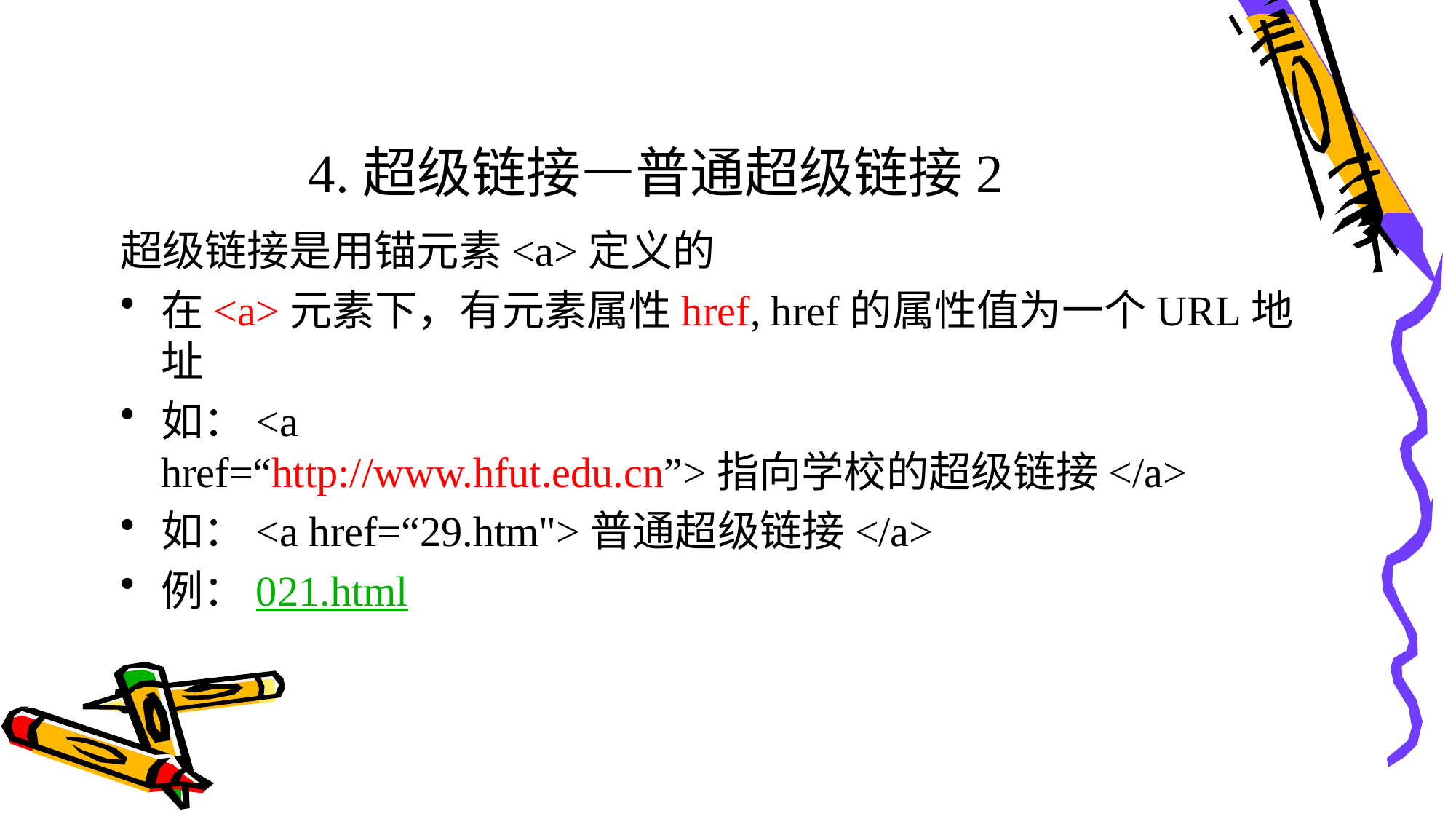

# 4.超级链接—普通超级链接2
超级链接是用锚元素<a>定义的
在<a>元素下，有元素属性href, href的属性值为一个URL地址
如：<a href=“http://www.hfut.edu.cn”>指向学校的超级链接</a>
如：<a href=“29.htm">普通超级链接</a>
例：021.html